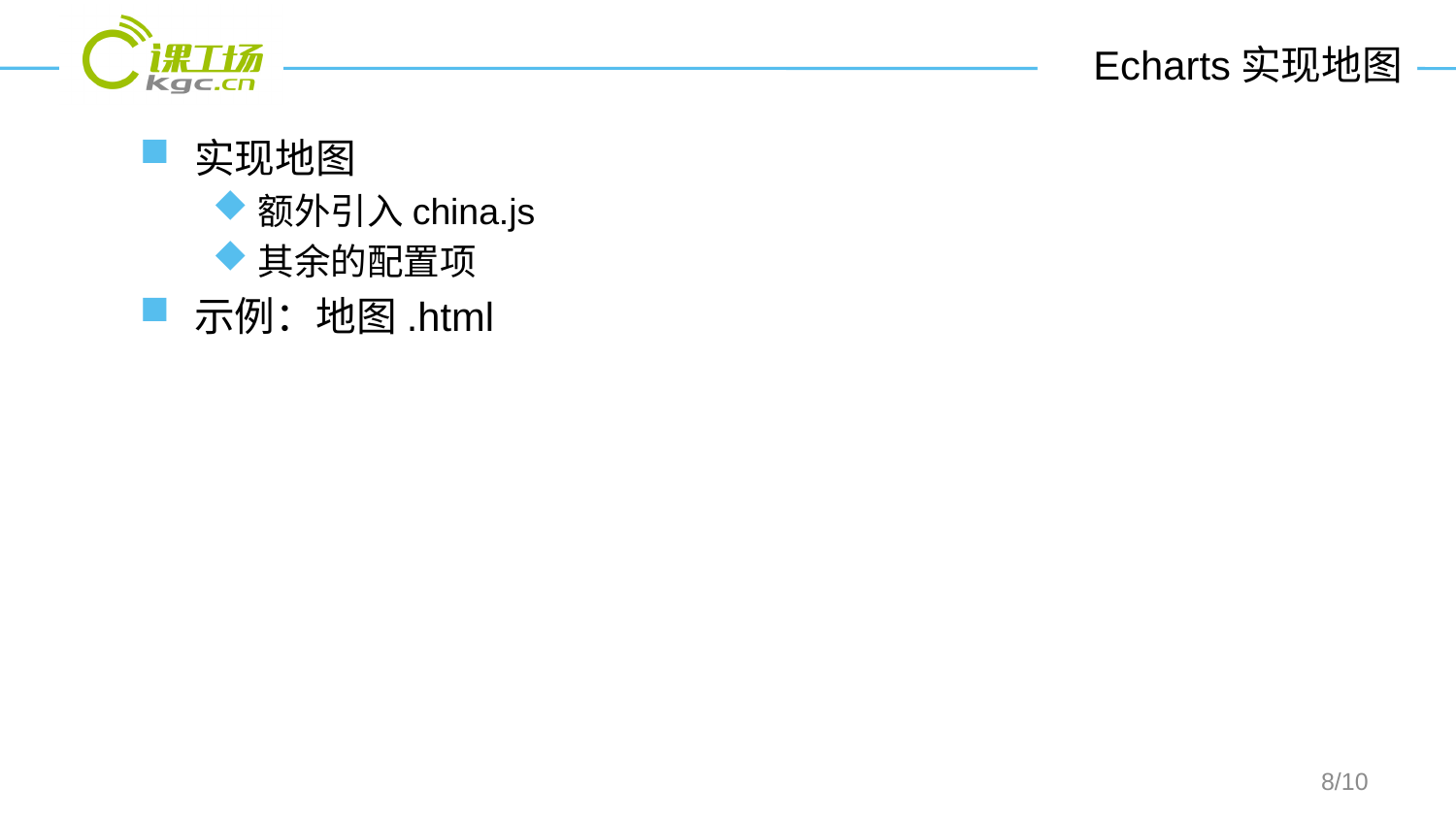

# Echarts实现地图
实现地图
额外引入china.js
其余的配置项
示例：地图.html

8/10